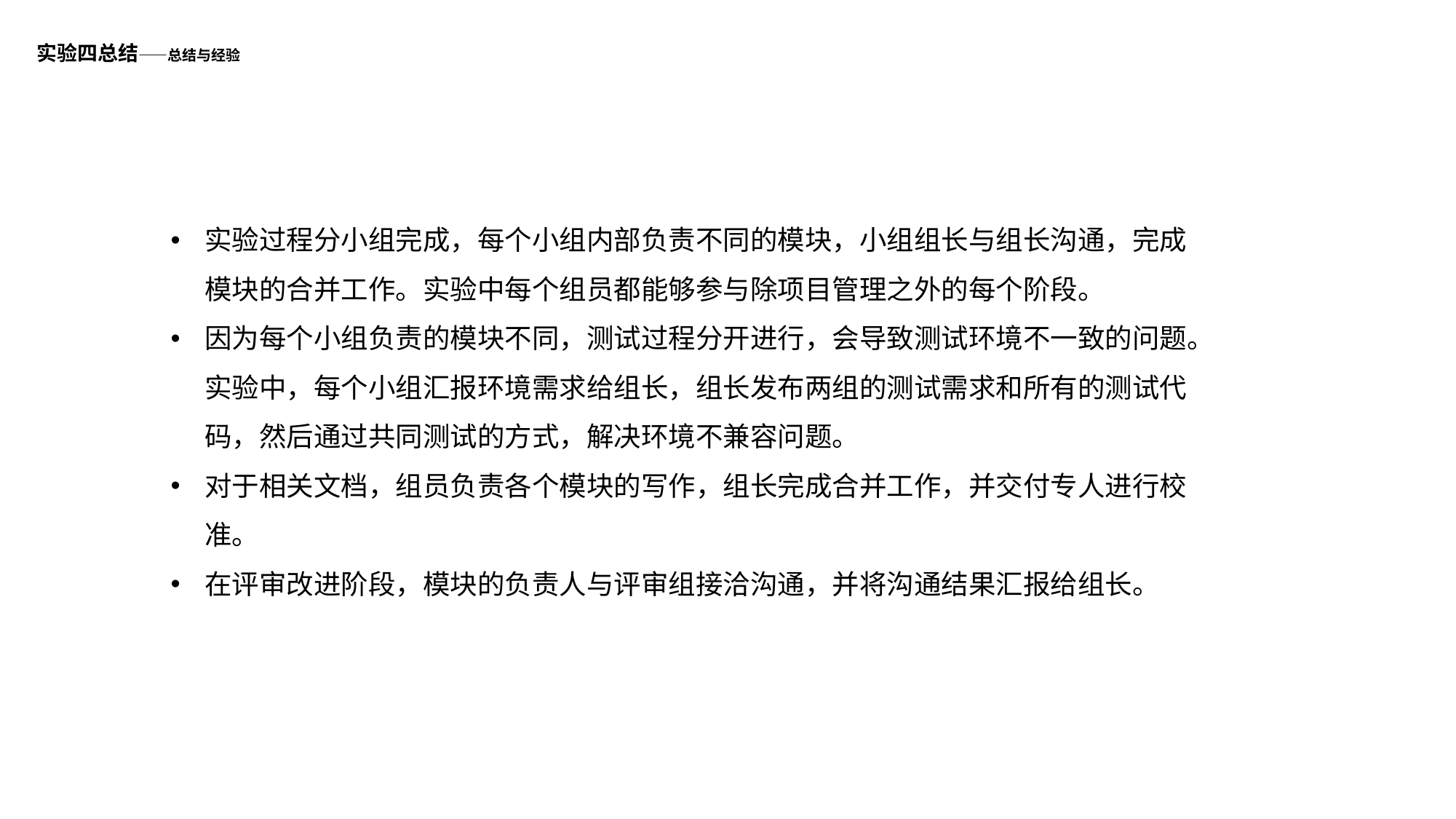

# 实验四总结——总结与经验
实验过程分小组完成，每个小组内部负责不同的模块，小组组长与组长沟通，完成模块的合并工作。实验中每个组员都能够参与除项目管理之外的每个阶段。
因为每个小组负责的模块不同，测试过程分开进行，会导致测试环境不一致的问题。实验中，每个小组汇报环境需求给组长，组长发布两组的测试需求和所有的测试代码，然后通过共同测试的方式，解决环境不兼容问题。
对于相关文档，组员负责各个模块的写作，组长完成合并工作，并交付专人进行校准。
在评审改进阶段，模块的负责人与评审组接洽沟通，并将沟通结果汇报给组长。